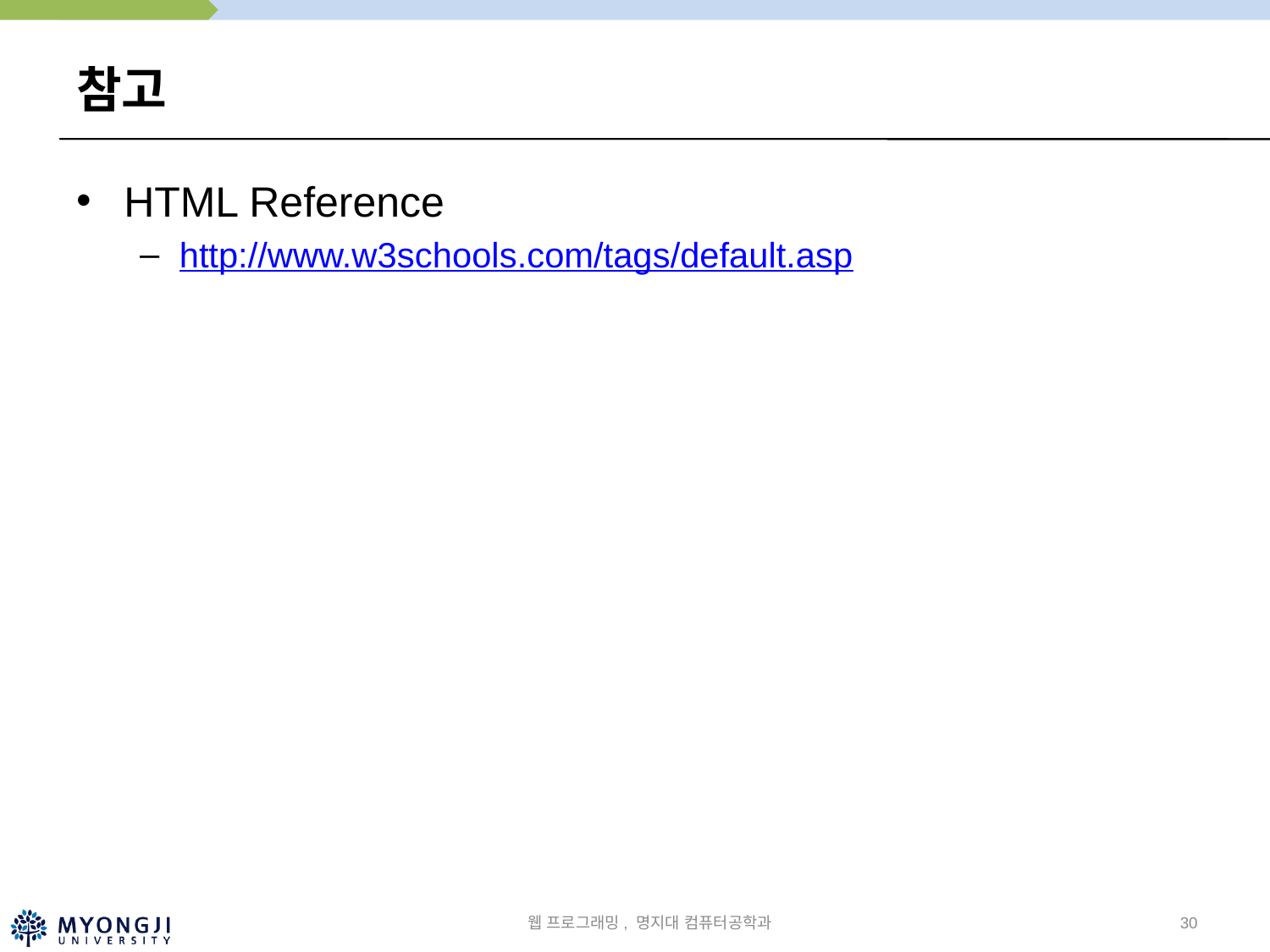

# 참고
HTML Reference
http://www.w3schools.com/tags/default.asp

웹 프로그래밍, 명지대 컴퓨터공학과
30